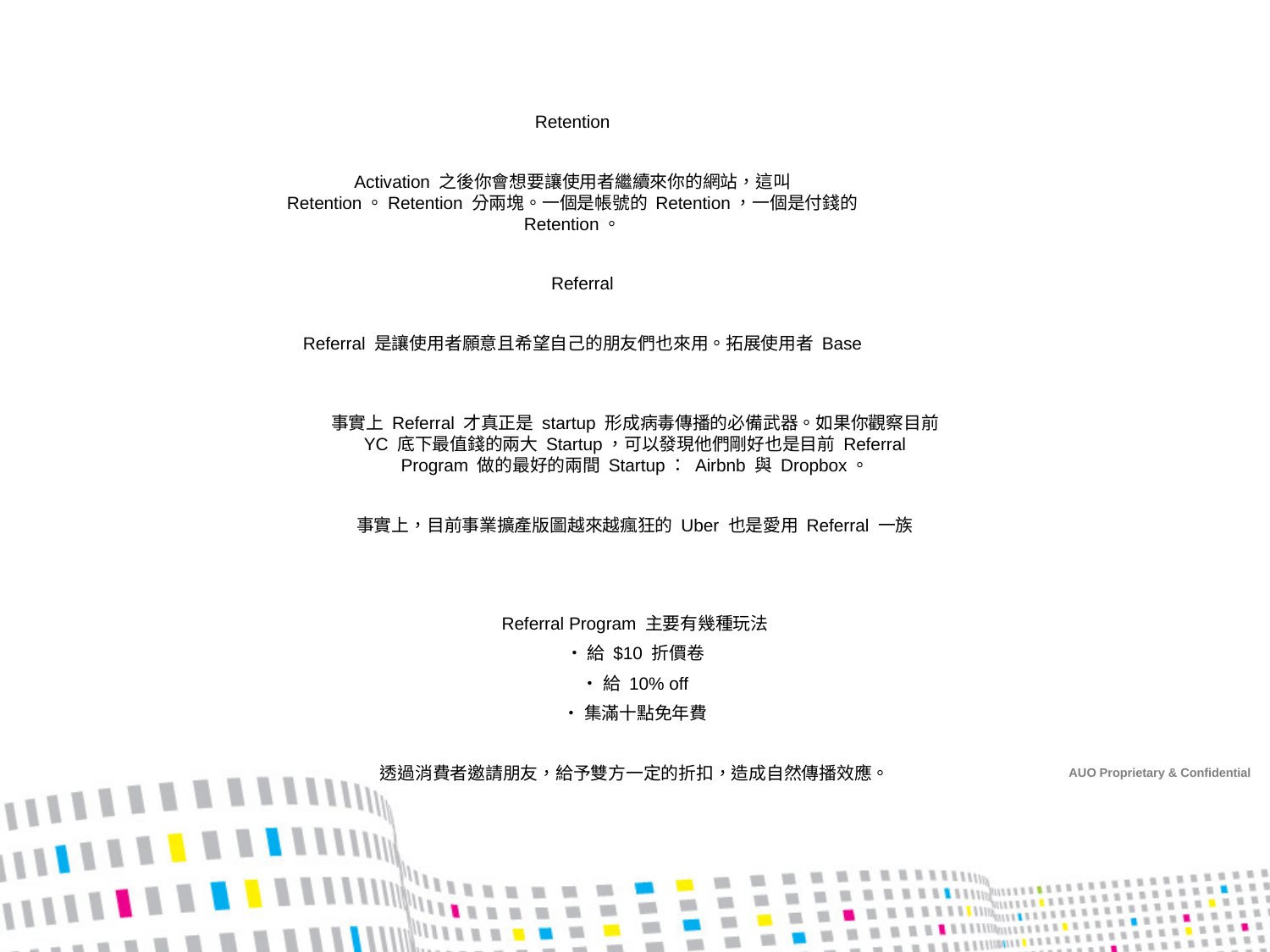

Retention

Activation 之後你會想要讓使用者繼續來你的網站，這叫 Retention。Retention 分兩塊。一個是帳號的 Retention，一個是付錢的 Retention。
Referral

Referral 是讓使用者願意且希望自己的朋友們也來用。拓展使用者 Base
事實上 Referral 才真正是 startup 形成病毒傳播的必備武器。如果你觀察目前 YC 底下最值錢的兩大 Startup，可以發現他們剛好也是目前 Referral Program 做的最好的兩間 Startup： Airbnb 與 Dropbox。

事實上，目前事業擴產版圖越來越瘋狂的 Uber 也是愛用 Referral 一族
Referral Program 主要有幾種玩法
•給 $10 折價卷
•給 10% off
•集滿十點免年費

透過消費者邀請朋友，給予雙方一定的折扣，造成自然傳播效應。